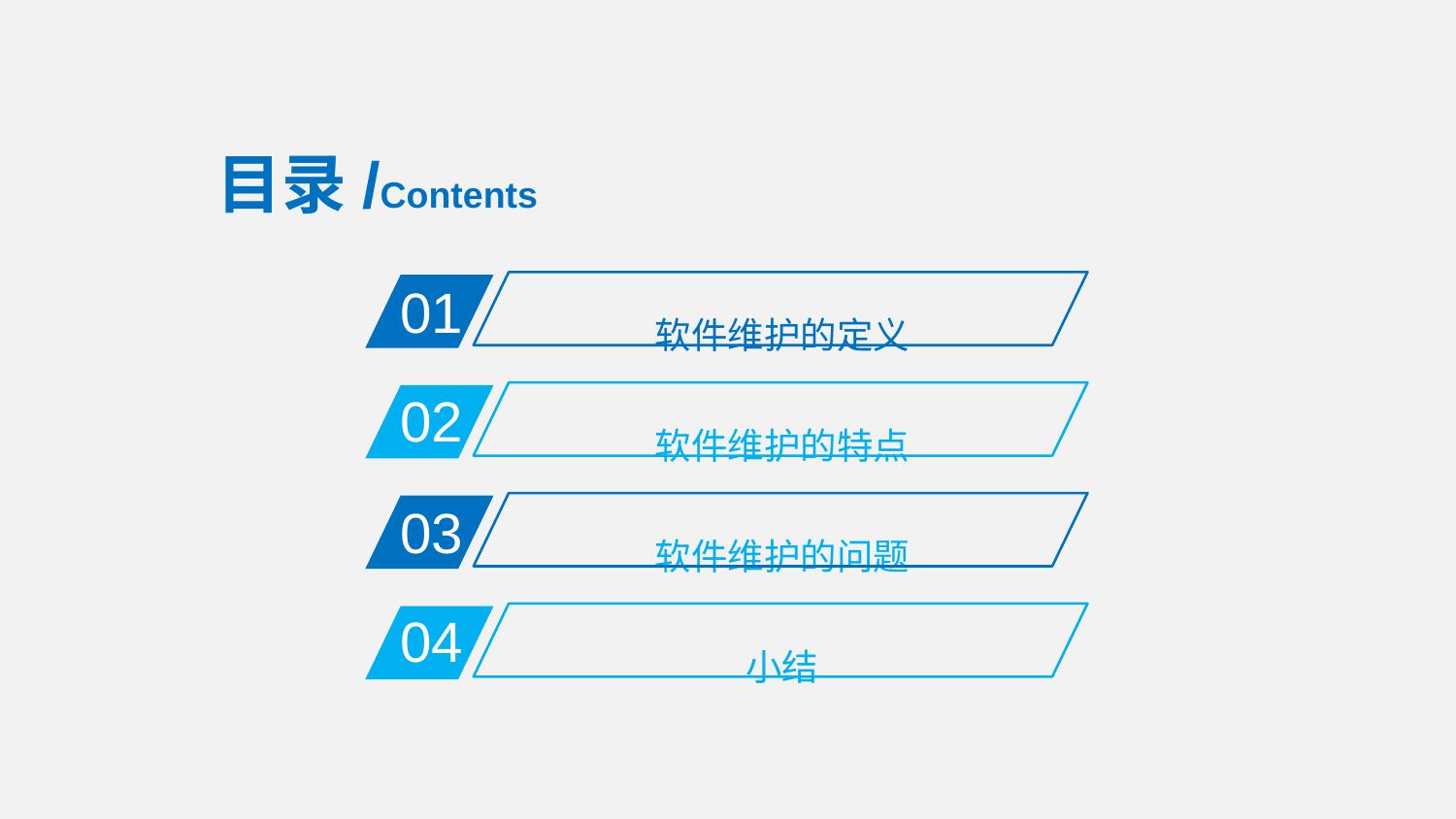

目录/Contents
01

软件维护的定义
02

软件维护的特点
03

软件维护的问题
04

小结